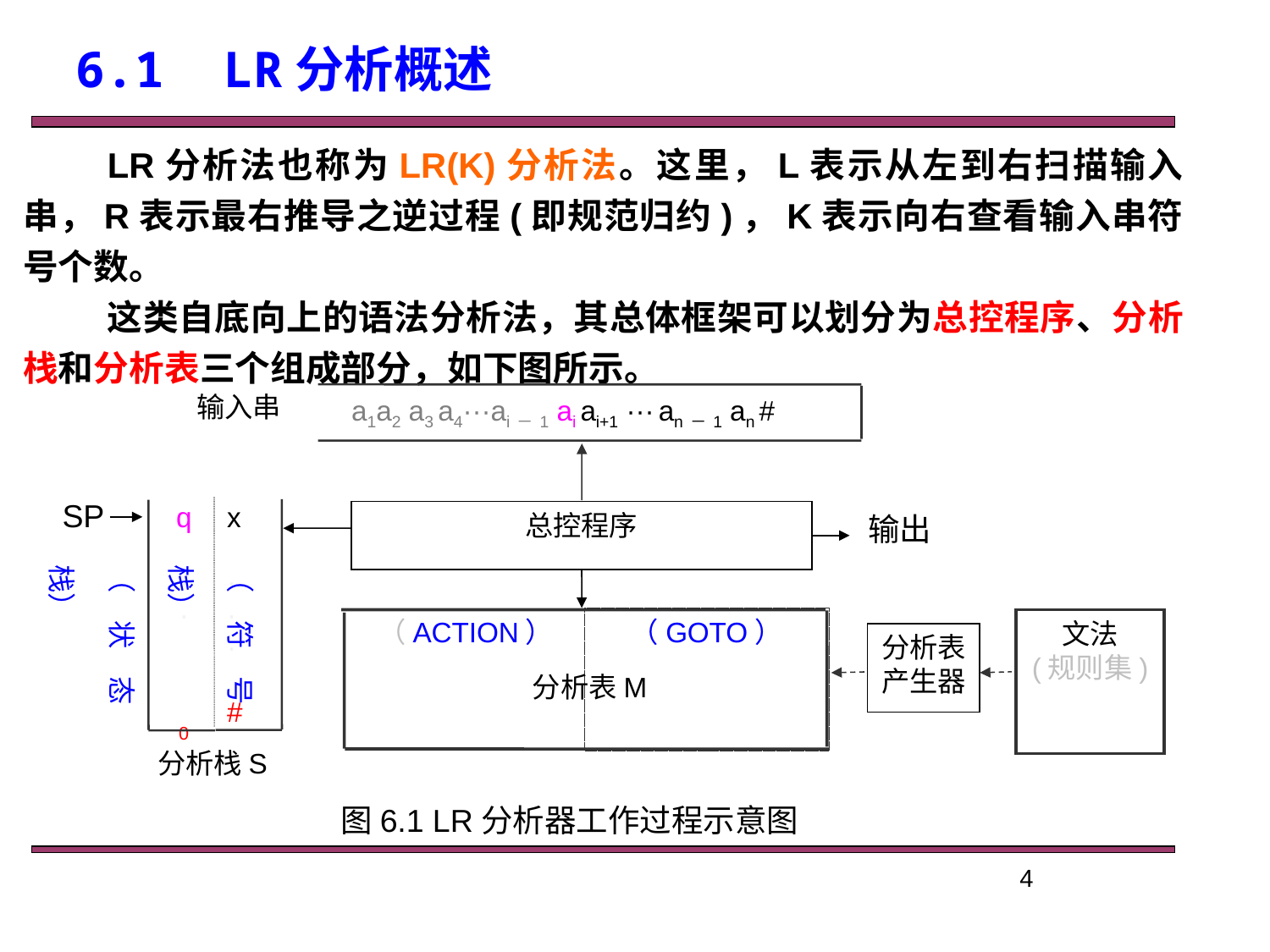

# 6.1  LR分析概述
LR分析法也称为LR(K)分析法。这里，L表示从左到右扫描输入串，R表示最右推导之逆过程(即规范归约)，K表示向右查看输入串符号个数。
这类自底向上的语法分析法，其总体框架可以划分为总控程序、分析栈和分析表三个组成部分，如下图所示。

输入串

a1a2 a3 a4···ai－1 ai ai+1 ··· an－1 an #

SP
q

·
·

0
x

·
·
·

#

总控程序
输出

（符号栈）
（状态栈）

（ACTION）
（GOTO）

文法
(规则集)

分析表产生器
分析表M

分析栈S

图6.1 LR分析器工作过程示意图
4